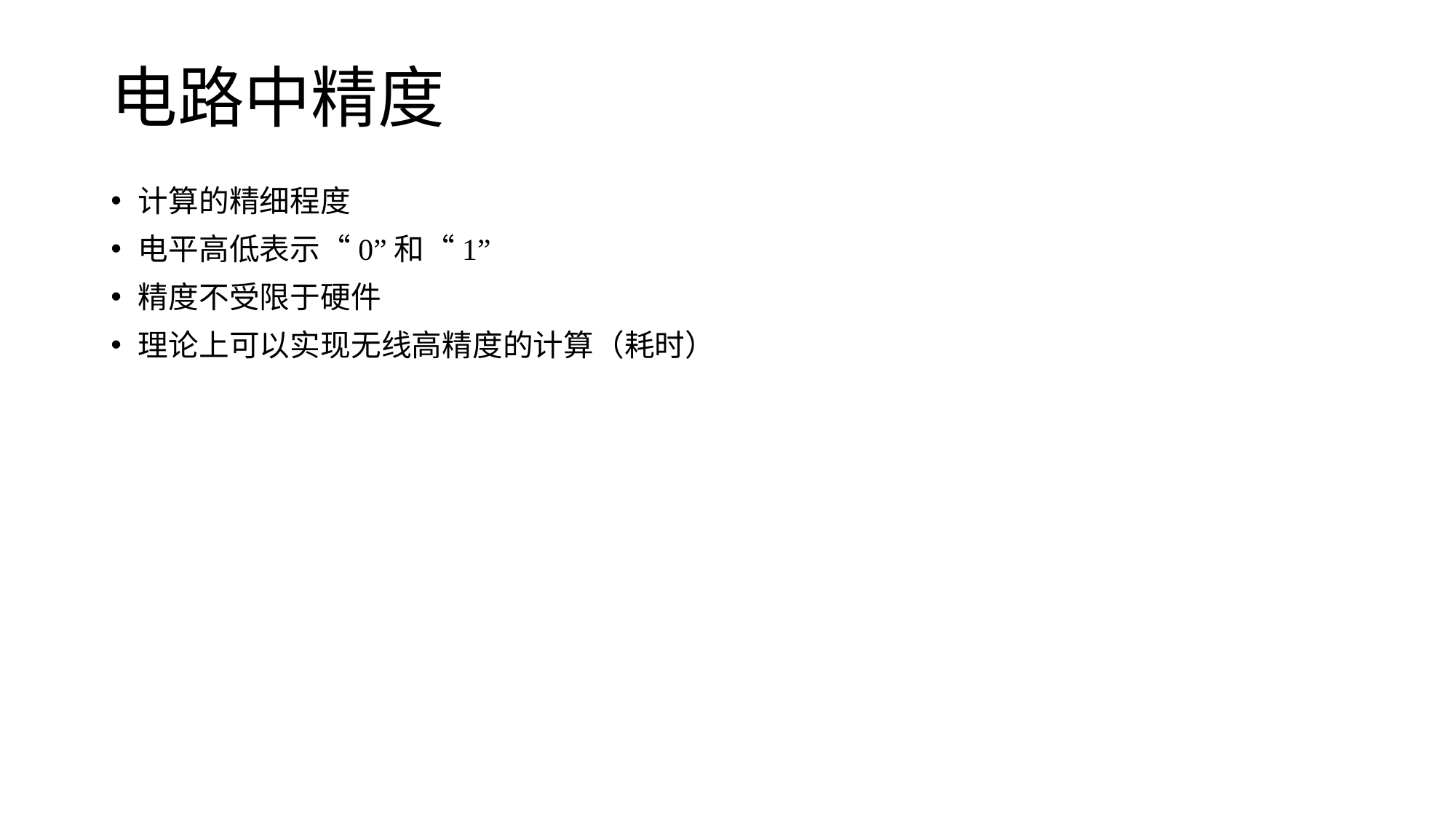

# 电路中精度
计算的精细程度
电平高低表示“0”和“1”
精度不受限于硬件
理论上可以实现无线高精度的计算（耗时）